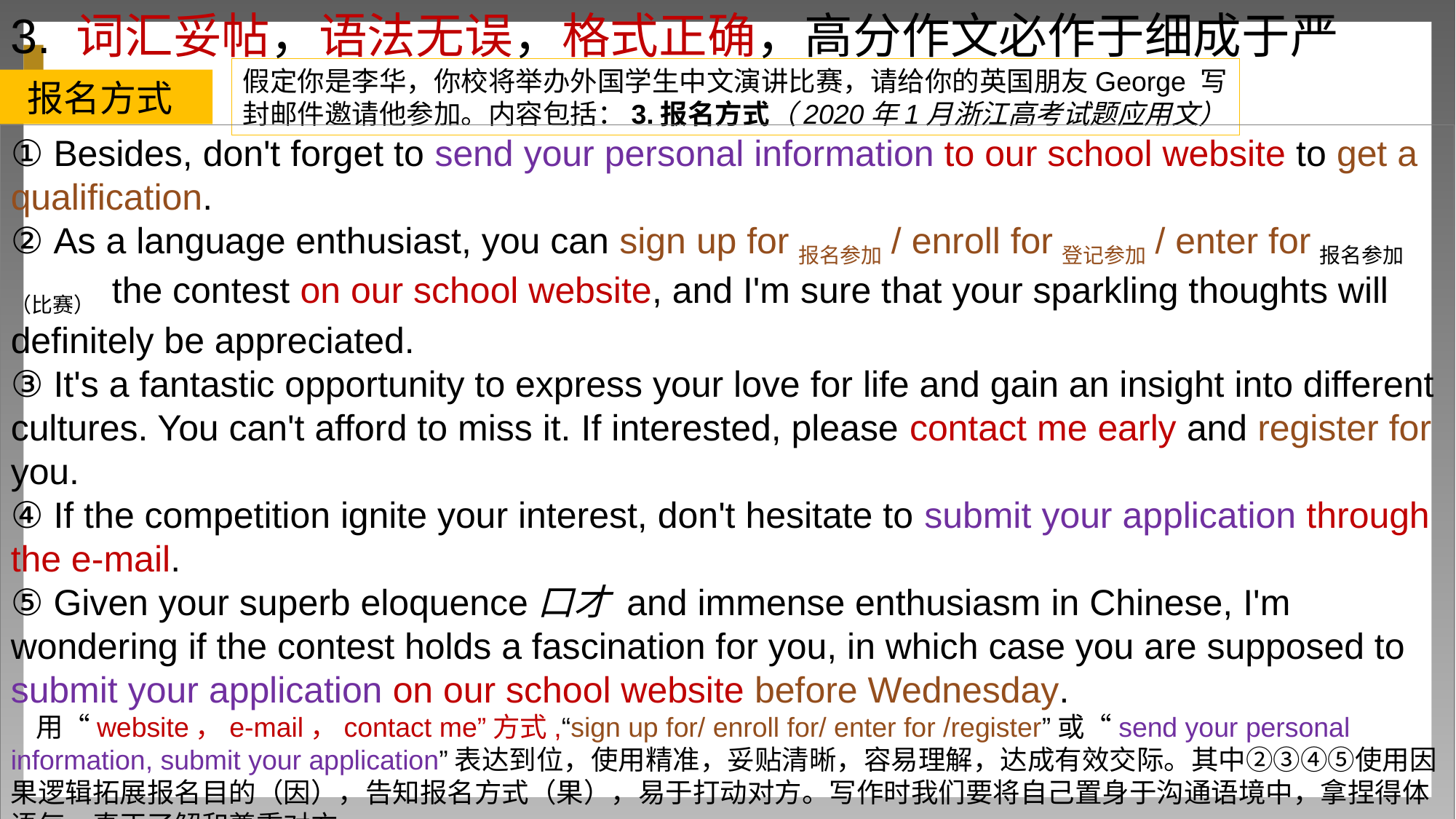

3. 词汇妥帖，语法无误，格式正确，高分作文必作于细成于严

假定你是李华，你校将举办外国学生中文演讲比赛，请给你的英国朋友George 写封邮件邀请他参加。内容包括：3.报名方式（2020年1月浙江高考试题应用文）
 报名方式
① Besides, don't forget to send your personal information to our school website to get a qualification.
② As a language enthusiast, you can sign up for报名参加/ enroll for登记参加/ enter for报名参加（比赛） the contest on our school website, and I'm sure that your sparkling thoughts will definitely be appreciated.
③ It's a fantastic opportunity to express your love for life and gain an insight into different cultures. You can't afford to miss it. If interested, please contact me early and register for you.
④ If the competition ignite your interest, don't hesitate to submit your application through the e-mail.
⑤ Given your superb eloquence口才 and immense enthusiasm in Chinese, I'm wondering if the contest holds a fascination for you, in which case you are supposed to submit your application on our school website before Wednesday.
   用“website，e-mail，contact me”方式,“sign up for/ enroll for/ enter for /register”或“send your personal information, submit your application”表达到位，使用精准，妥贴清晰，容易理解，达成有效交际。其中②③④⑤使用因果逻辑拓展报名目的（因），告知报名方式（果），易于打动对方。写作时我们要将自己置身于沟通语境中，拿捏得体语气，真正了解和尊重对方。